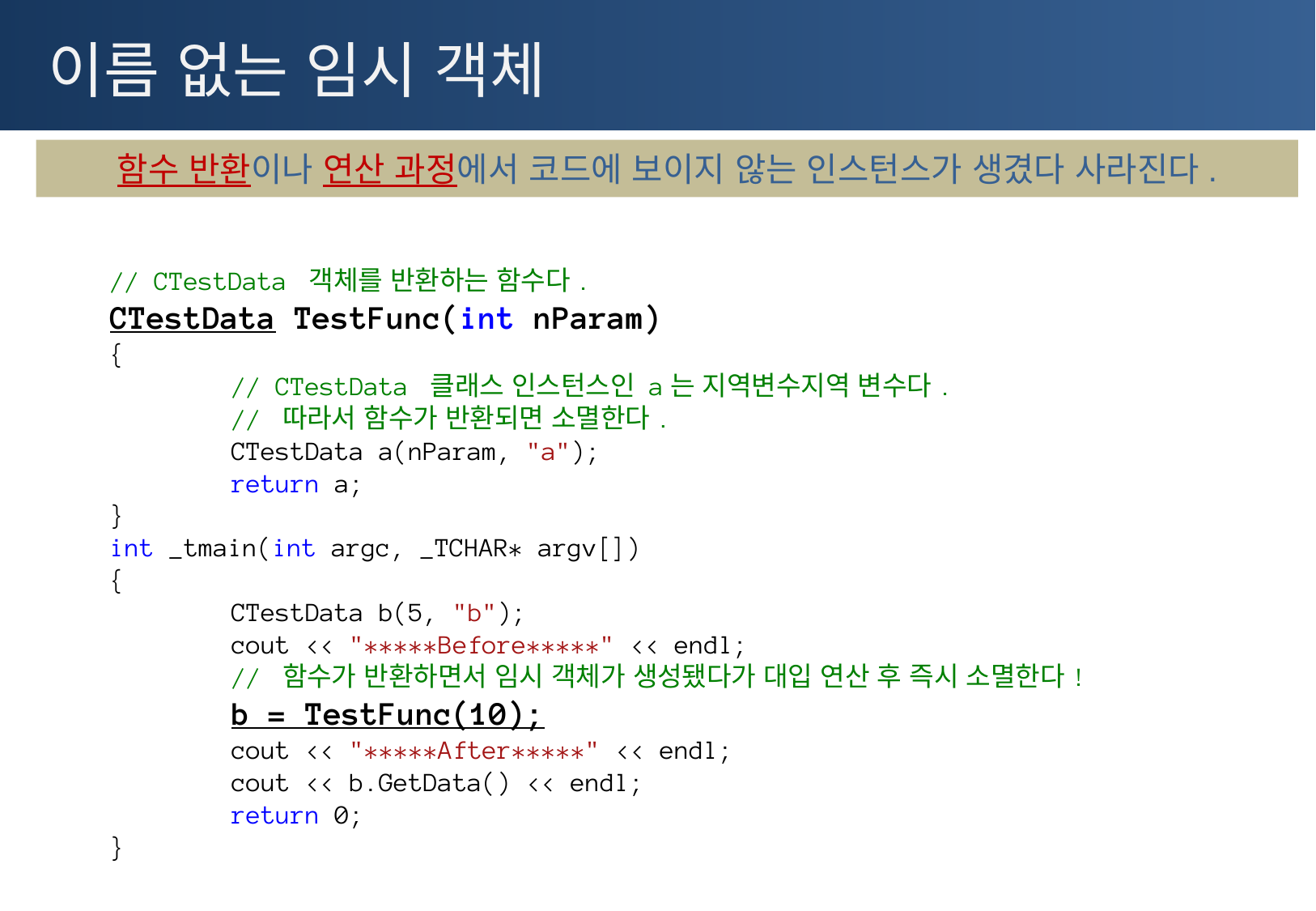

# 이름 없는 임시 객체
함수 반환이나 연산 과정에서 코드에 보이지 않는 인스턴스가 생겼다 사라진다.
// CTestData 객체를 반환하는 함수다.
CTestData TestFunc(int nParam)
{
	// CTestData 클래스 인스턴스인 a는 지역변수지역 변수다.
	// 따라서 함수가 반환되면 소멸한다.
	CTestData a(nParam, "a");
	return a;
}
int _tmain(int argc, _TCHAR* argv[])
{
	CTestData b(5, "b");
	cout << "*****Before*****" << endl;
	// 함수가 반환하면서 임시 객체가 생성됐다가 대입 연산 후 즉시 소멸한다!
	b = TestFunc(10);
	cout << "*****After*****" << endl;
	cout << b.GetData() << endl;
	return 0;
}